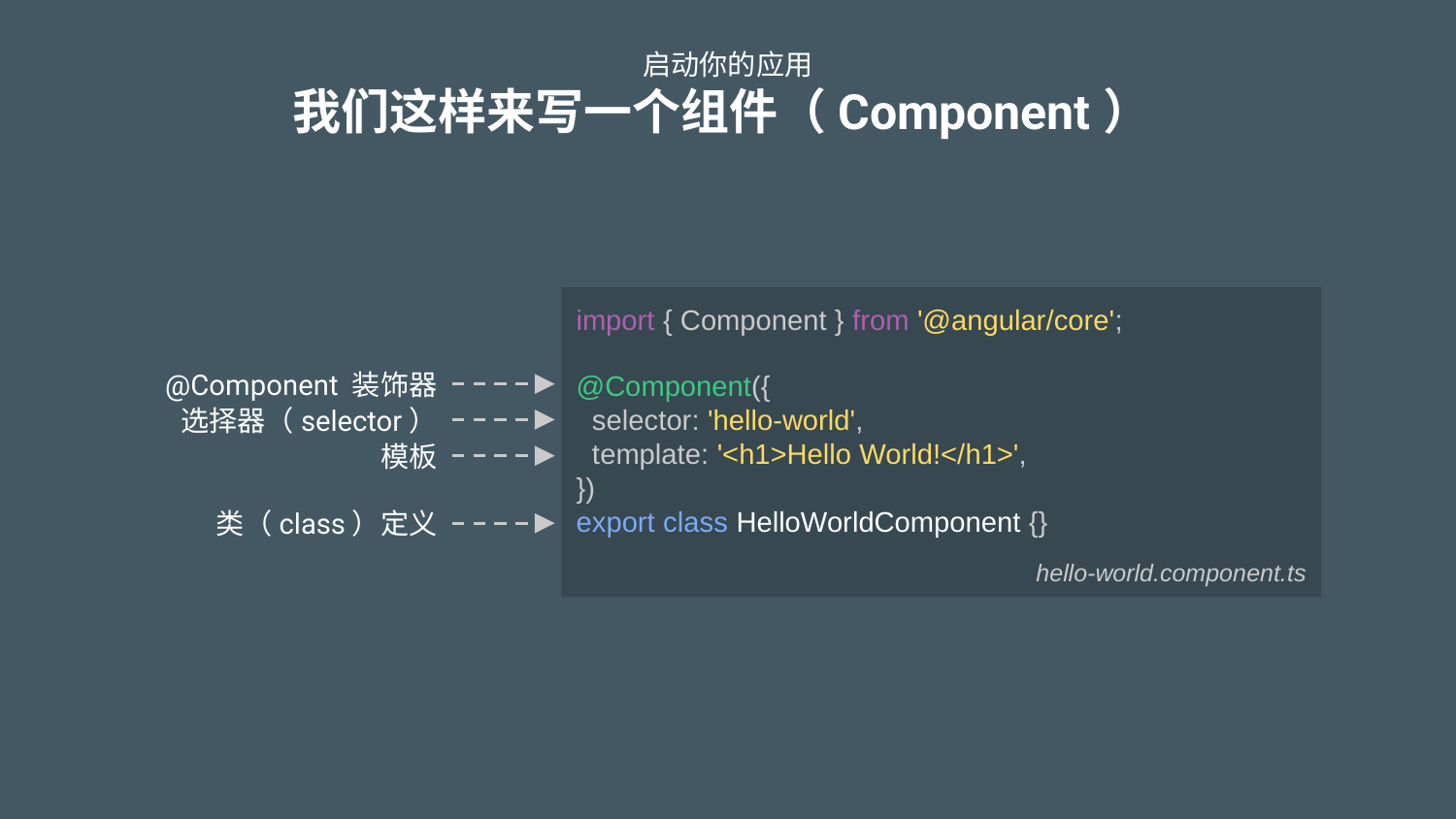

# 启动你的应用 我们这样来写一个组件（Component）
import { Component } from '@angular/core';
@Component({
  selector: 'hello-world',
  template: '<h1>Hello World!</h1>',
})
export class HelloWorldComponent {}

@Component 装饰器
选择器（selector）
模板
类（class）定义
hello-world.component.ts